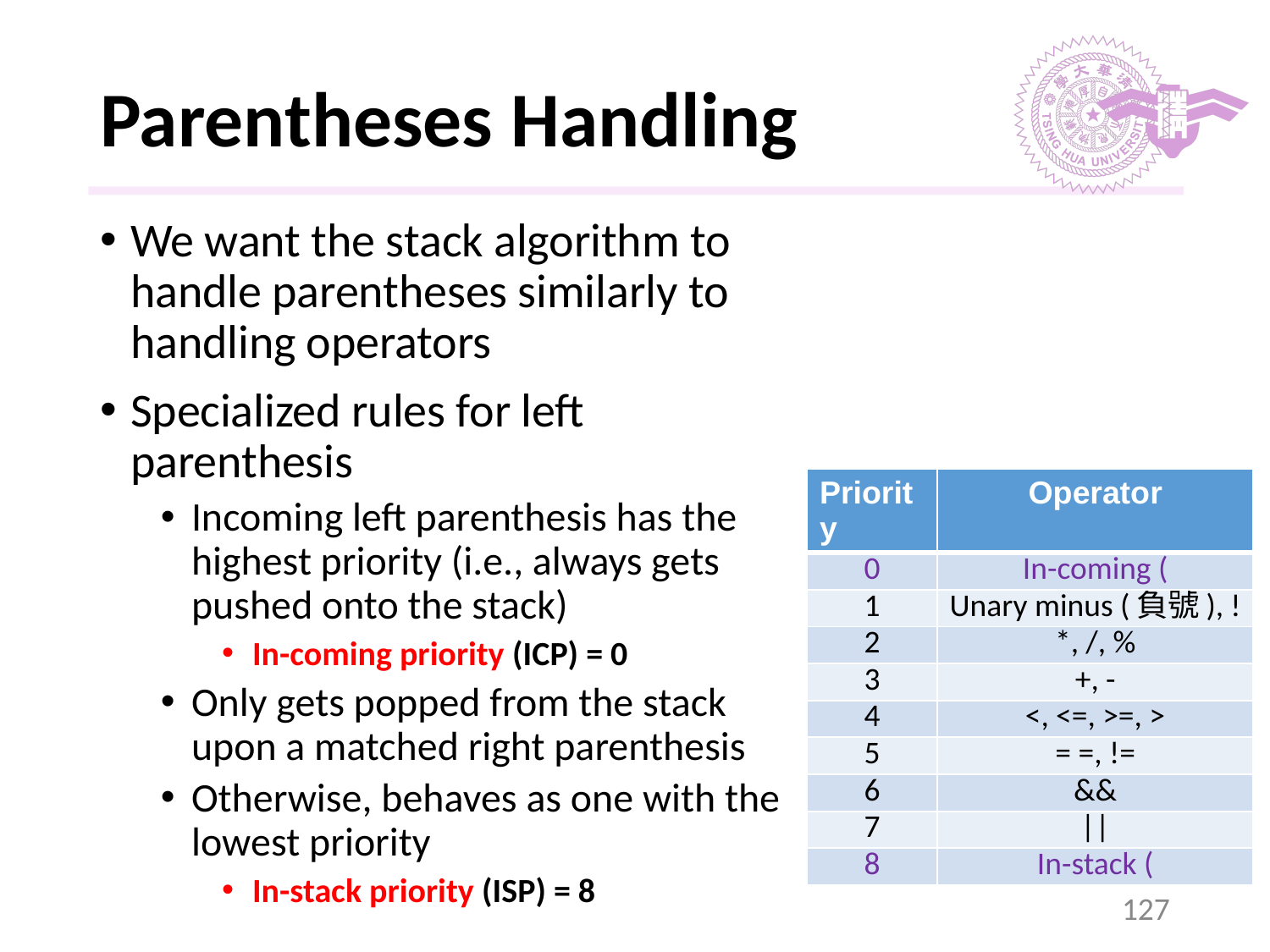

# Parentheses Handling
We want the stack algorithm to handle parentheses similarly to handling operators
Specialized rules for left parenthesis
Incoming left parenthesis has the highest priority (i.e., always gets pushed onto the stack)
In-coming priority (ICP) = 0
Only gets popped from the stack upon a matched right parenthesis
Otherwise, behaves as one with the lowest priority
In-stack priority (ISP) = 8

| Priority | Operator |
| --- | --- |
| 0 | In-coming ( |
| 1 | Unary minus (負號), ! |
| 2 | \*, /, % |
| 3 | +, - |
| 4 | <, <=, >=, > |
| 5 | = =, != |
| 6 | && |
| 7 | || |
| 8 | In-stack ( |
127